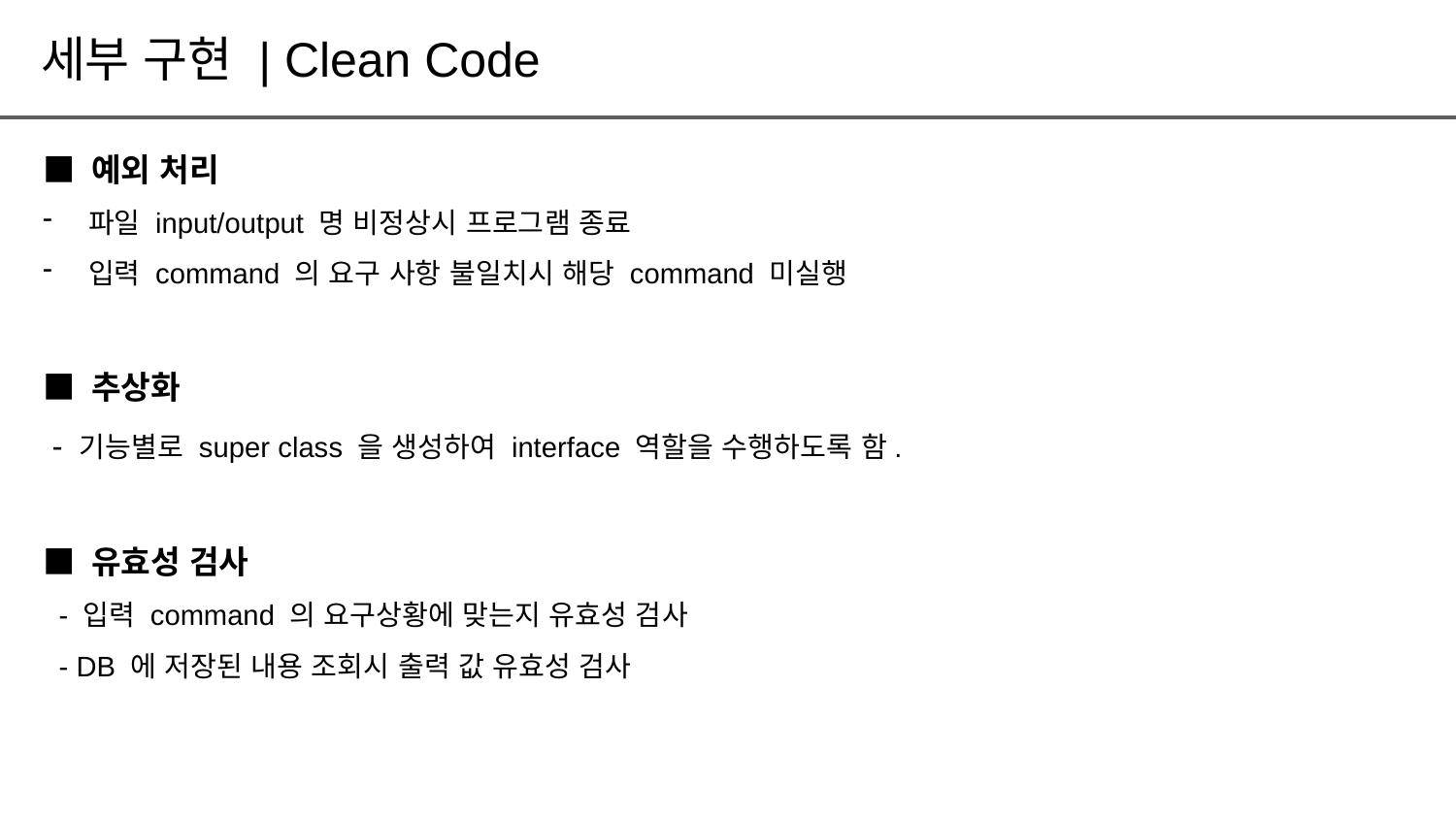

세부 구현 | Clean Code
■ 예외 처리
파일 input/output 명 비정상시 프로그램 종료
입력 command 의 요구 사항 불일치시 해당 command 미실행

■ 추상화
 - 기능별로 super class 을 생성하여 interface 역할을 수행하도록 함.

■ 유효성 검사
  - 입력 command 의 요구상황에 맞는지 유효성 검사
  - DB 에 저장된 내용 조회시 출력 값 유효성 검사